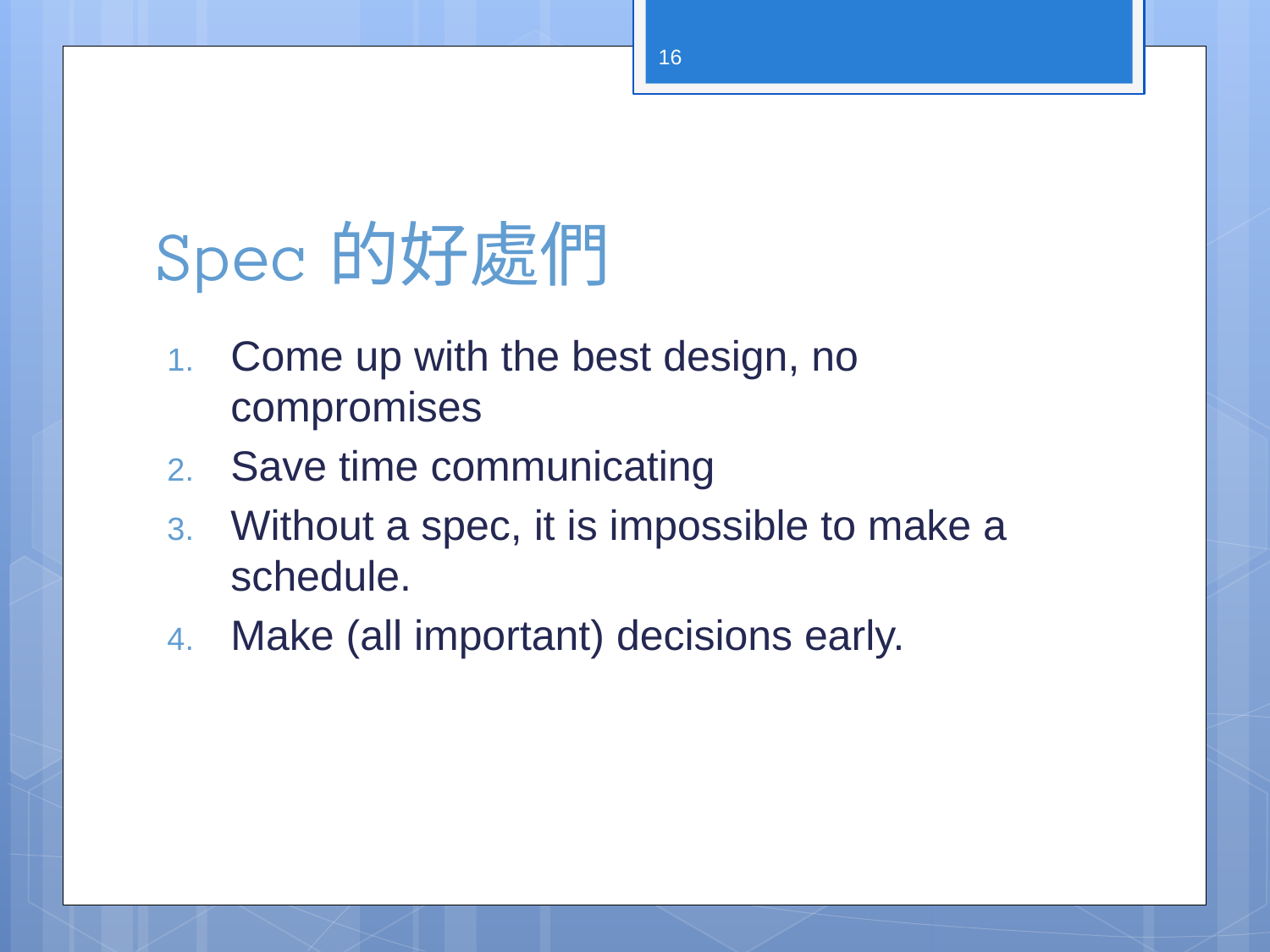

16
# Spec的好處們
Come up with the best design, no compromises
Save time communicating
Without a spec, it is impossible to make a schedule.
Make (all important) decisions early.